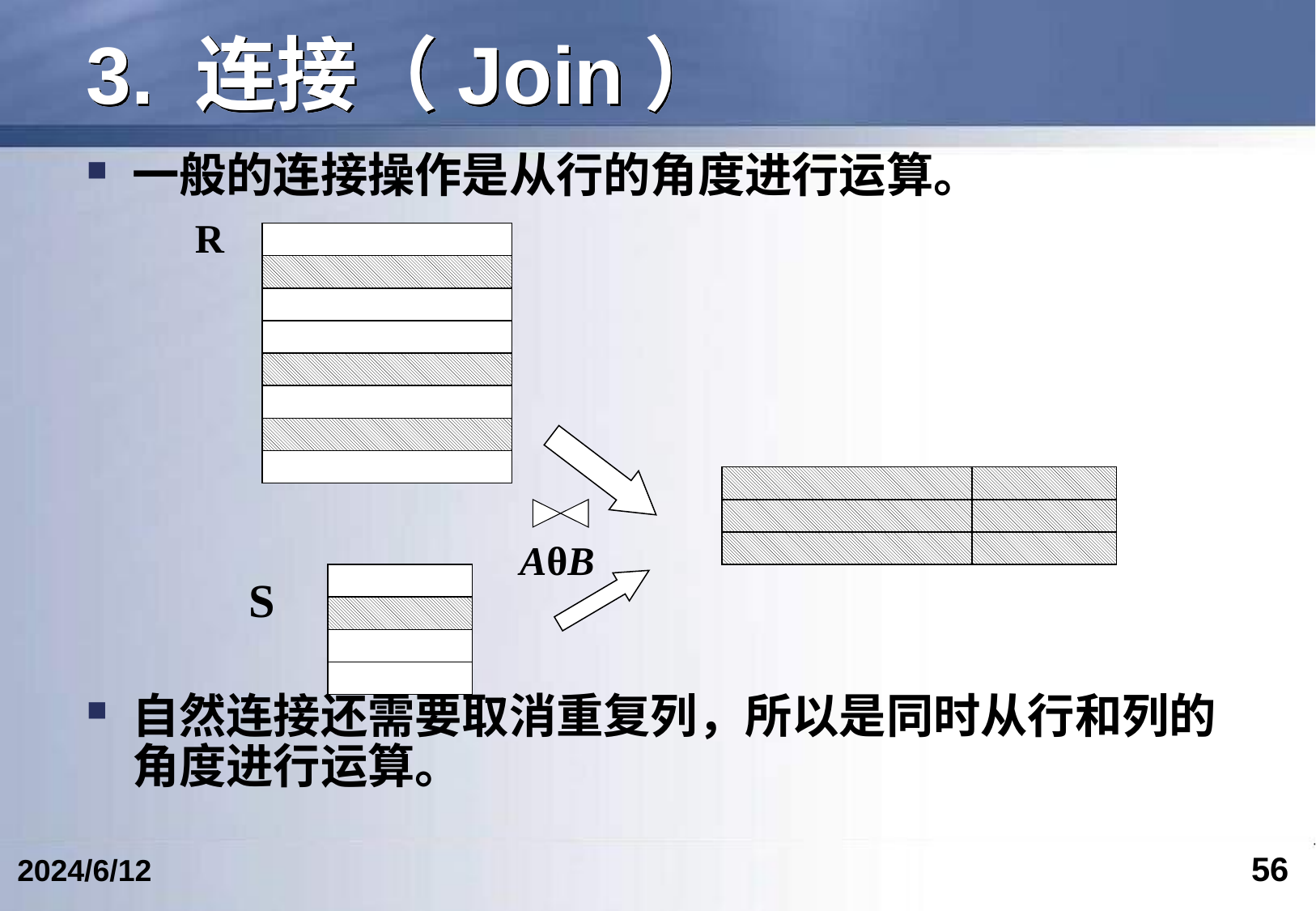

# 3. 连接（Join）
一般的连接操作是从行的角度进行运算。

自然连接还需要取消重复列，所以是同时从行和列的角度进行运算。
R

 AθB

S

56
2024/6/12